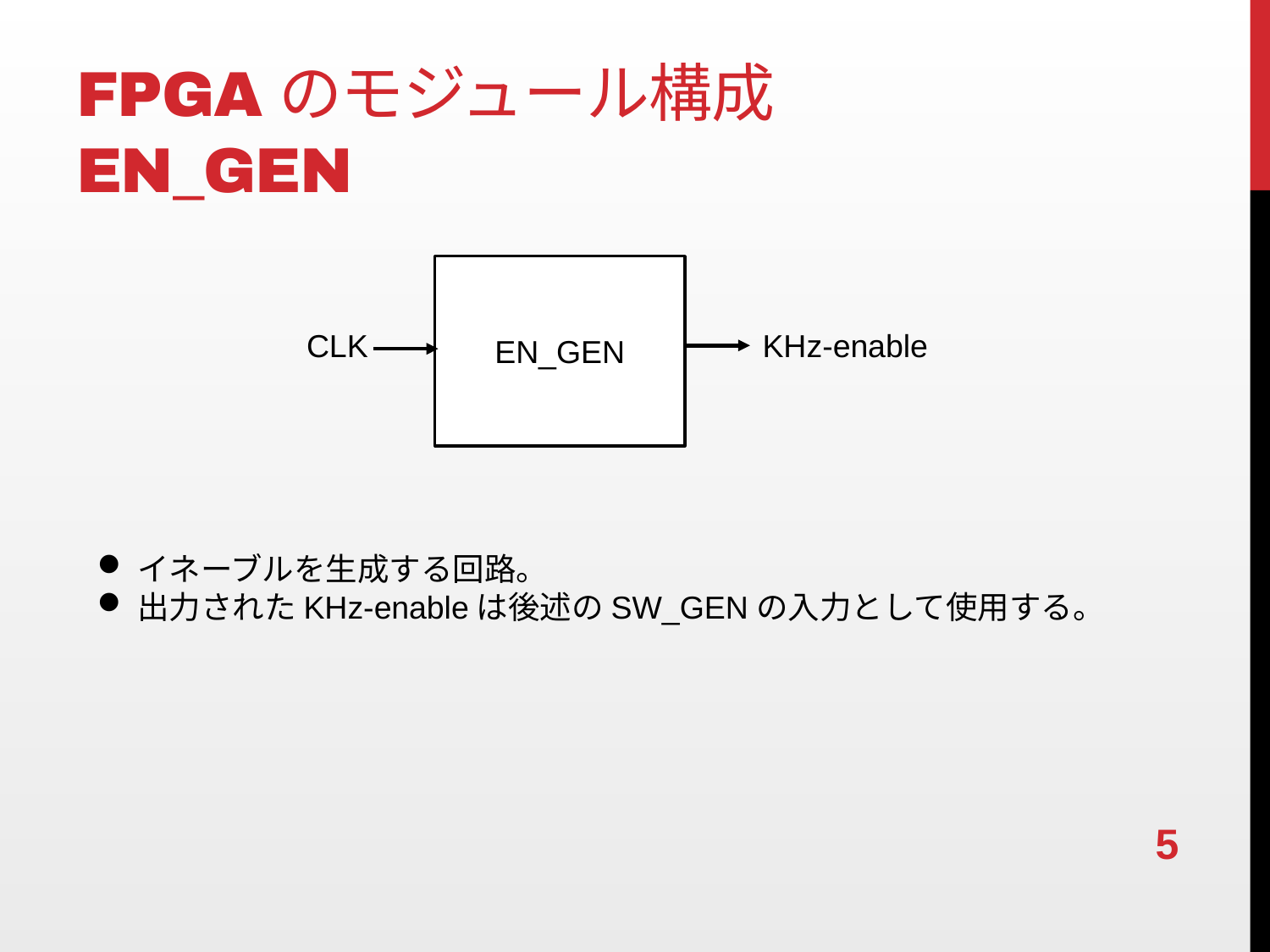

# FPGAのモジュール構成 EN_GEN
EN_GEN
CLK
KHz-enable
イネーブルを生成する回路。
出力されたKHz-enableは後述のSW_GENの入力として使用する。
5